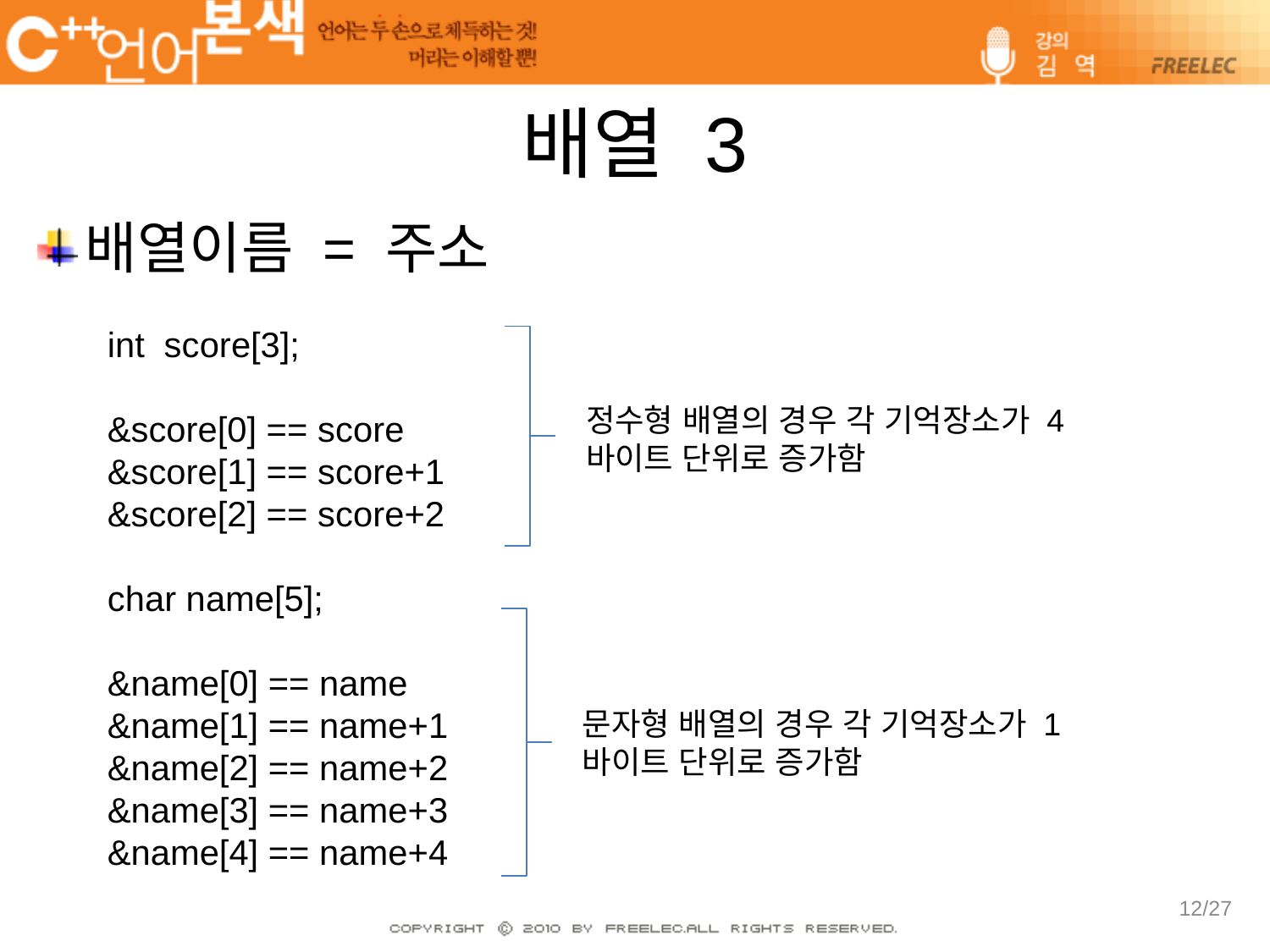

# 배열 3
배열이름 = 주소
int  score[3];

&score[0] == score
&score[1] == score+1
&score[2] == score+2

char name[5];

&name[0] == name
&name[1] == name+1
&name[2] == name+2
&name[3] == name+3
&name[4] == name+4

정수형 배열의 경우 각 기억장소가 4바이트 단위로 증가함

문자형 배열의 경우 각 기억장소가 1바이트 단위로 증가함
12/27